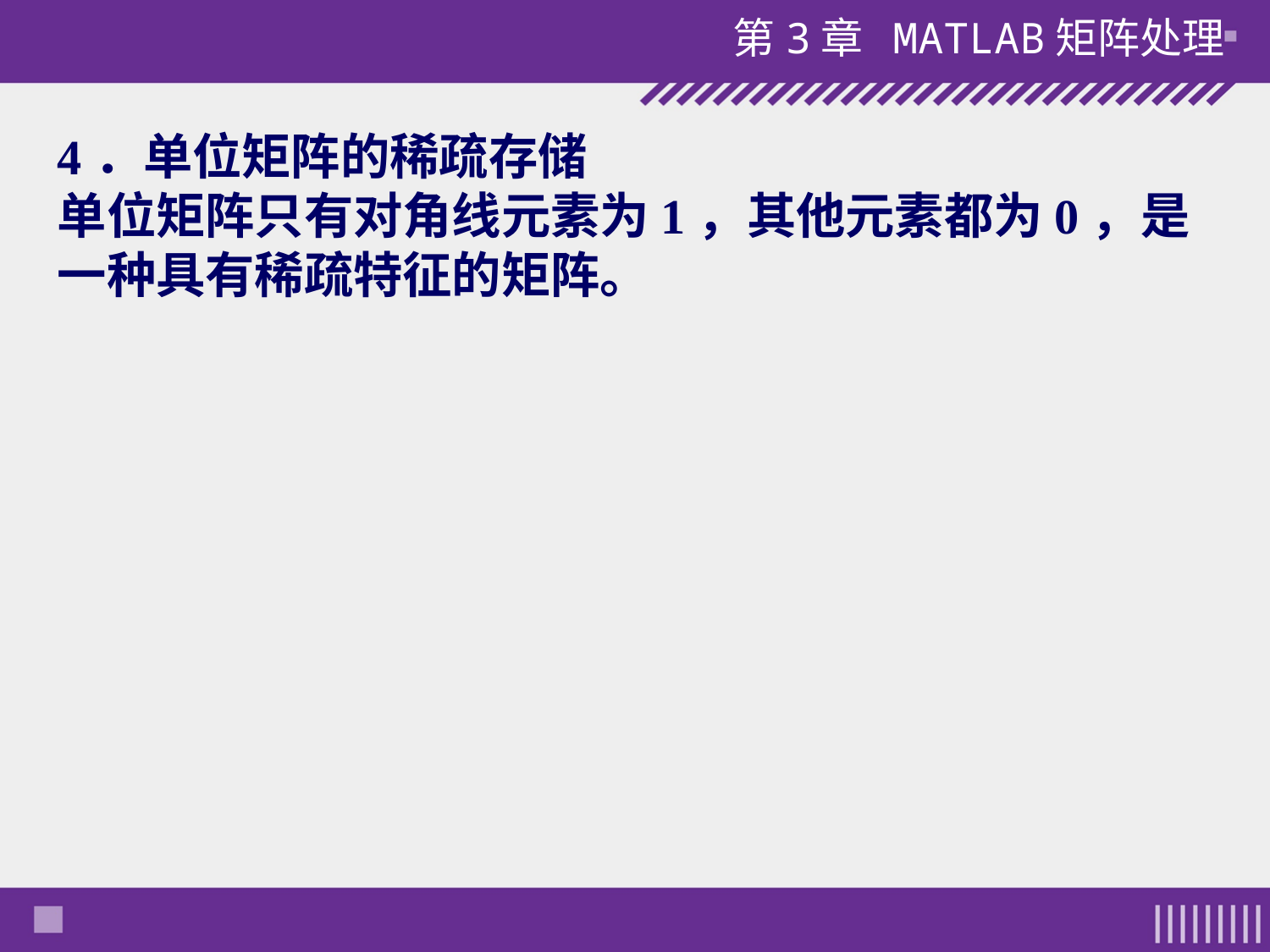

4．单位矩阵的稀疏存储
单位矩阵只有对角线元素为1，其他元素都为0，是一种具有稀疏特征的矩阵。